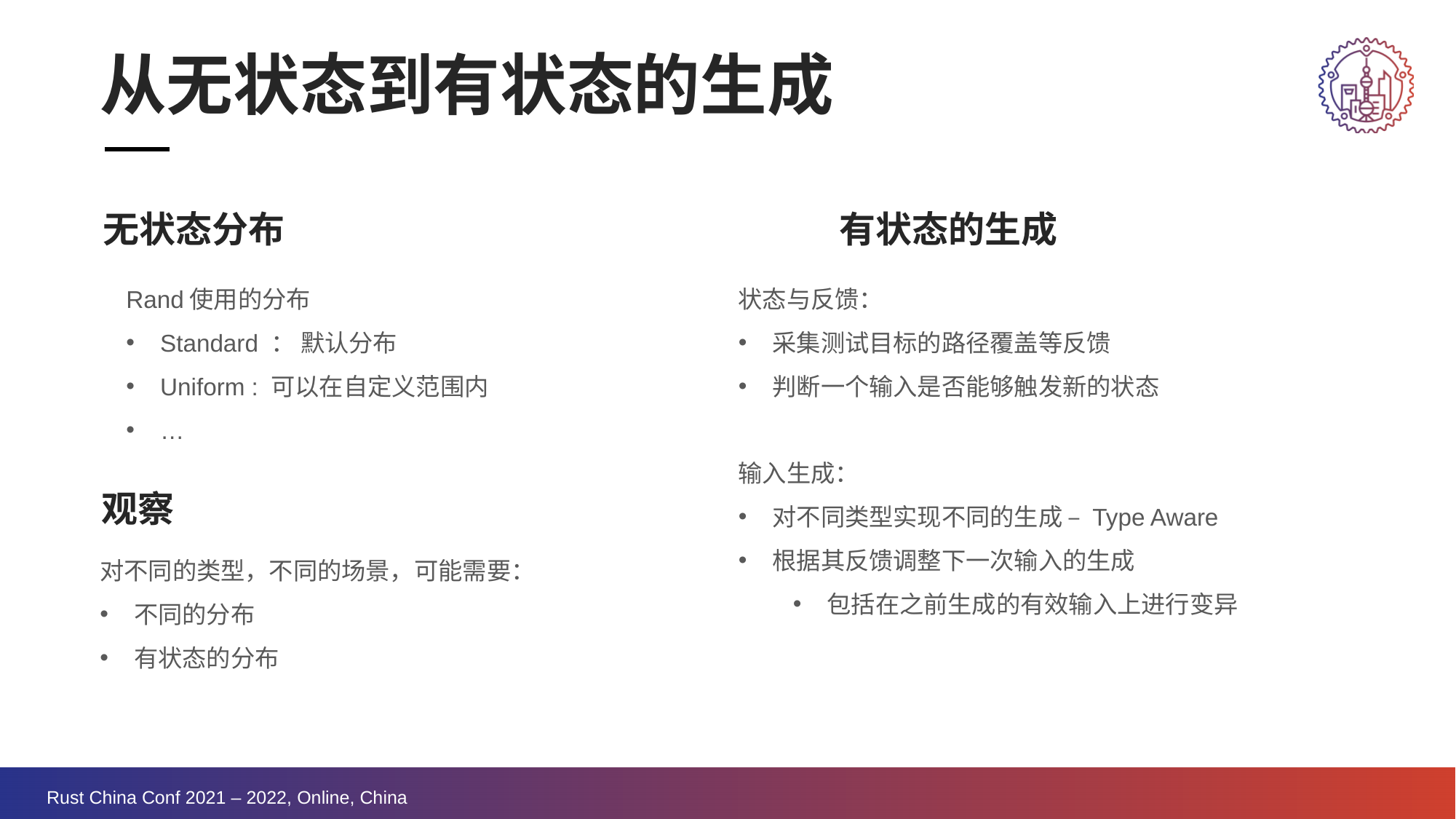

从无状态到有状态的生成
有状态的生成
无状态分布
Rand使用的分布
Standard ： 默认分布
Uniform : 可以在自定义范围内
…

状态与反馈：
采集测试目标的路径覆盖等反馈
判断一个输入是否能够触发新的状态

输入生成：
对不同类型实现不同的生成 – Type Aware
根据其反馈调整下一次输入的生成
包括在之前生成的有效输入上进行变异

观察
对不同的类型，不同的场景，可能需要：
不同的分布
有状态的分布